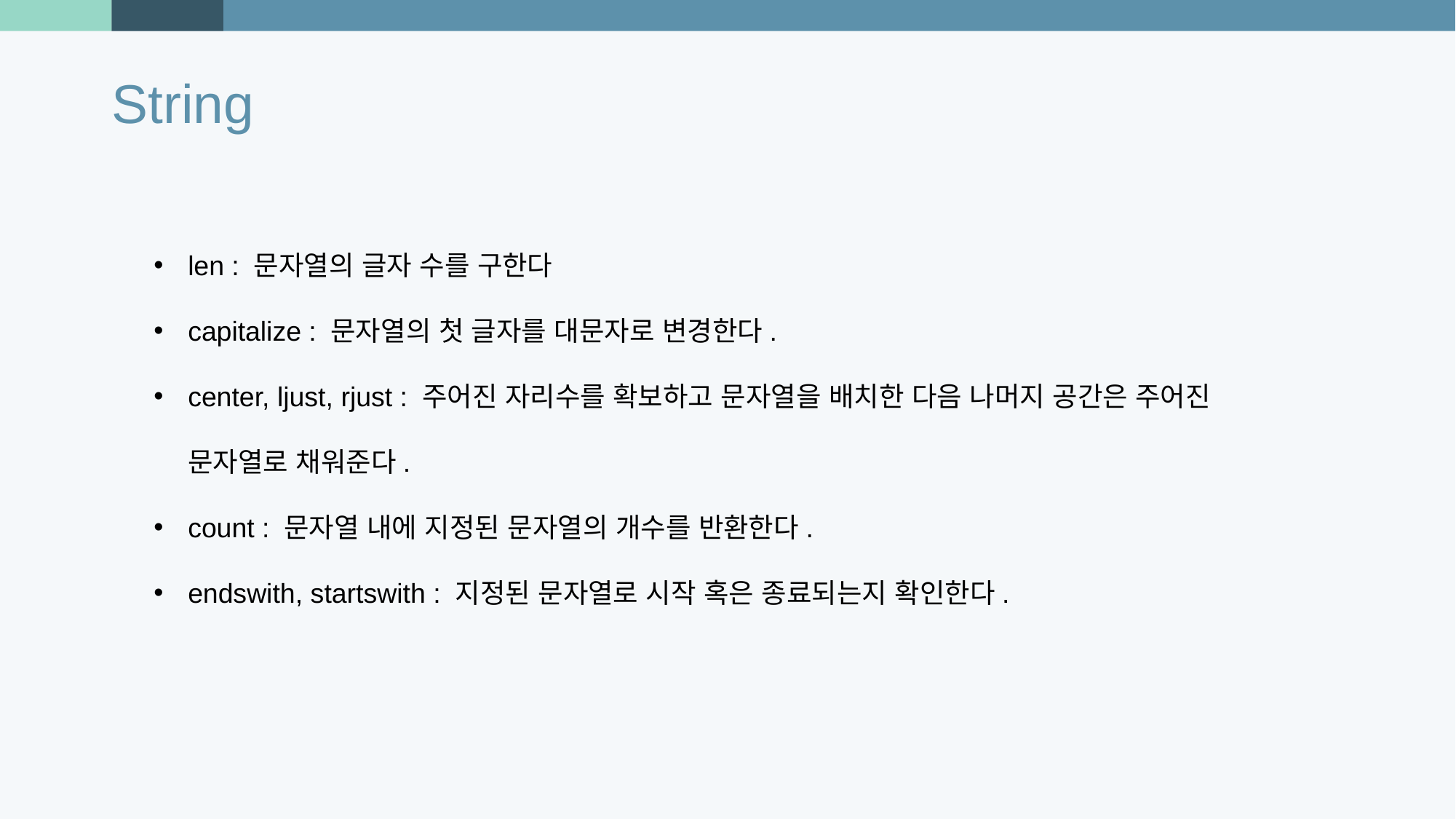

String
len : 문자열의 글자 수를 구한다
capitalize : 문자열의 첫 글자를 대문자로 변경한다.
center, ljust, rjust : 주어진 자리수를 확보하고 문자열을 배치한 다음 나머지 공간은 주어진 문자열로 채워준다.
count : 문자열 내에 지정된 문자열의 개수를 반환한다.
endswith, startswith : 지정된 문자열로 시작 혹은 종료되는지 확인한다.
Photo by Joel Filipe on Unsplash